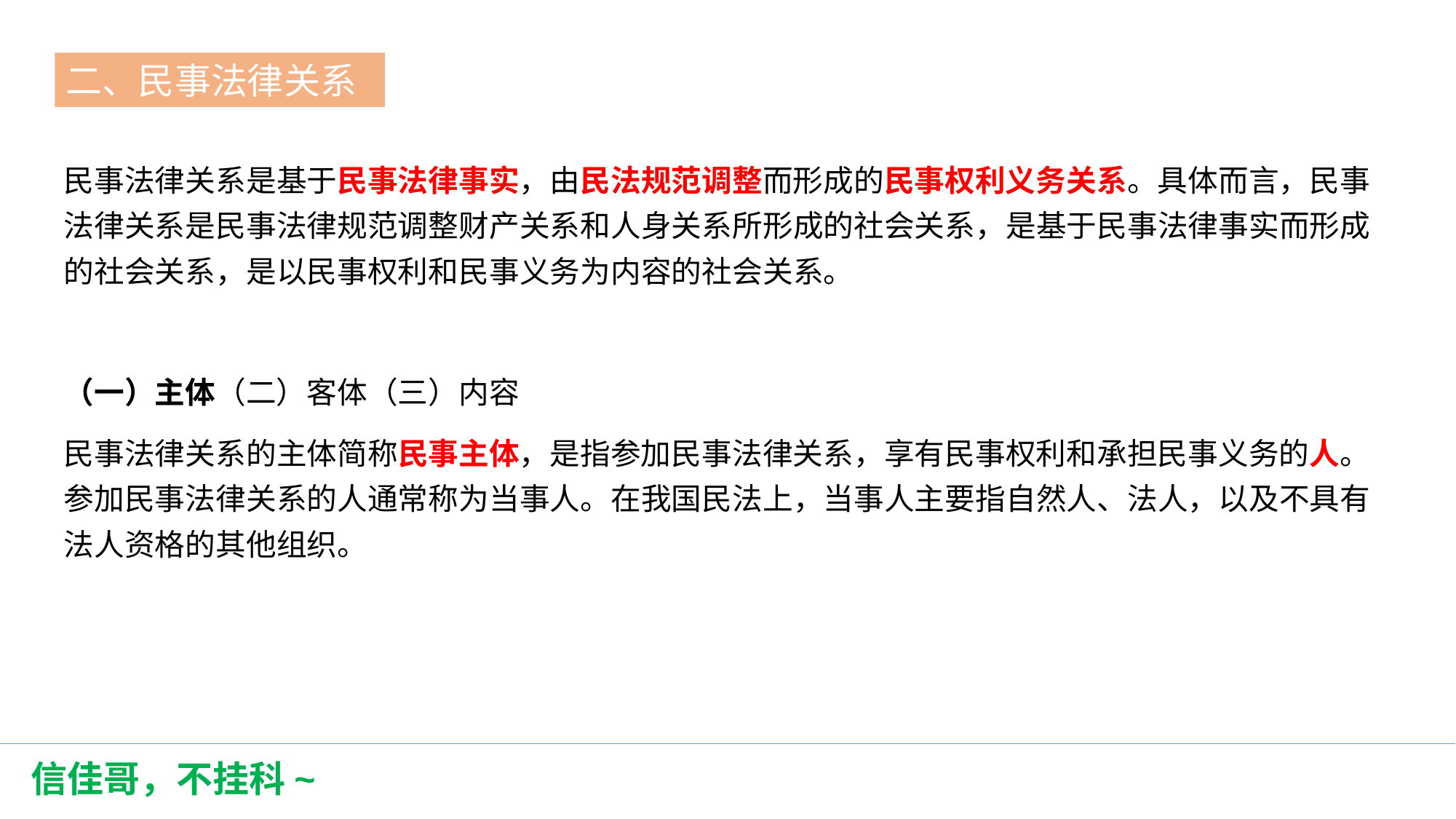

二、民事法律关系
第一节
民事法律关系是基于民事法律事实，由民法规范调整而形成的民事权利义务关系。具体而言，民事法律关系是民事法律规范调整财产关系和人身关系所形成的社会关系，是基于民事法律事实而形成的社会关系，是以民事权利和民事义务为内容的社会关系。

（一）主体（二）客体（三）内容
民事法律关系的主体简称民事主体，是指参加民事法律关系，享有民事权利和承担民事义务的人。参加民事法律关系的人通常称为当事人。在我国民法上，当事人主要指自然人、法人，以及不具有法人资格的其他组织。